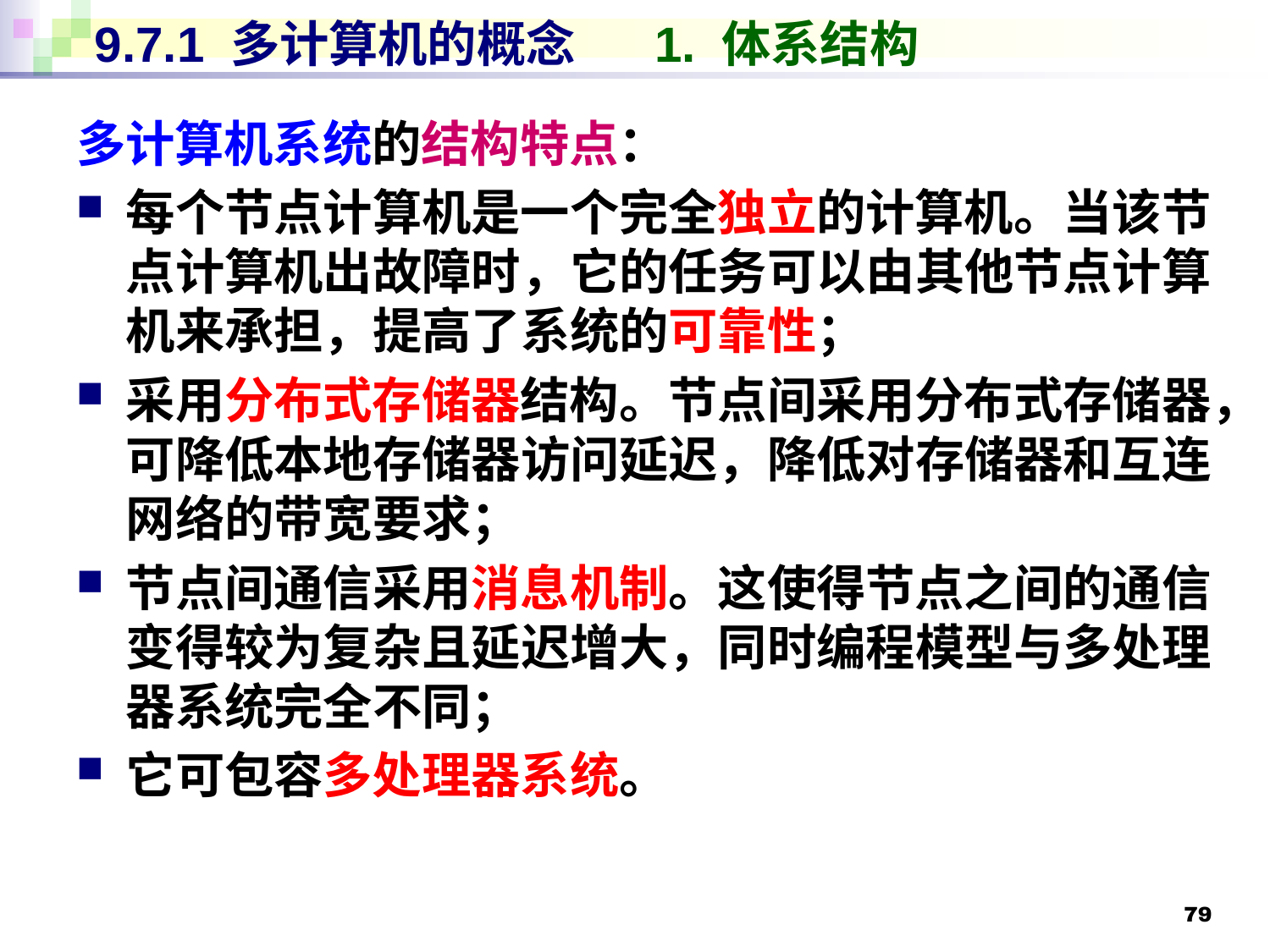

# 9.7.1 多计算机的概念      1. 体系结构
多计算机系统的结构特点：
每个节点计算机是一个完全独立的计算机。当该节点计算机出故障时，它的任务可以由其他节点计算机来承担，提高了系统的可靠性；
采用分布式存储器结构。节点间采用分布式存储器，可降低本地存储器访问延迟，降低对存储器和互连网络的带宽要求；
节点间通信采用消息机制。这使得节点之间的通信变得较为复杂且延迟增大，同时编程模型与多处理器系统完全不同；
它可包容多处理器系统。
79